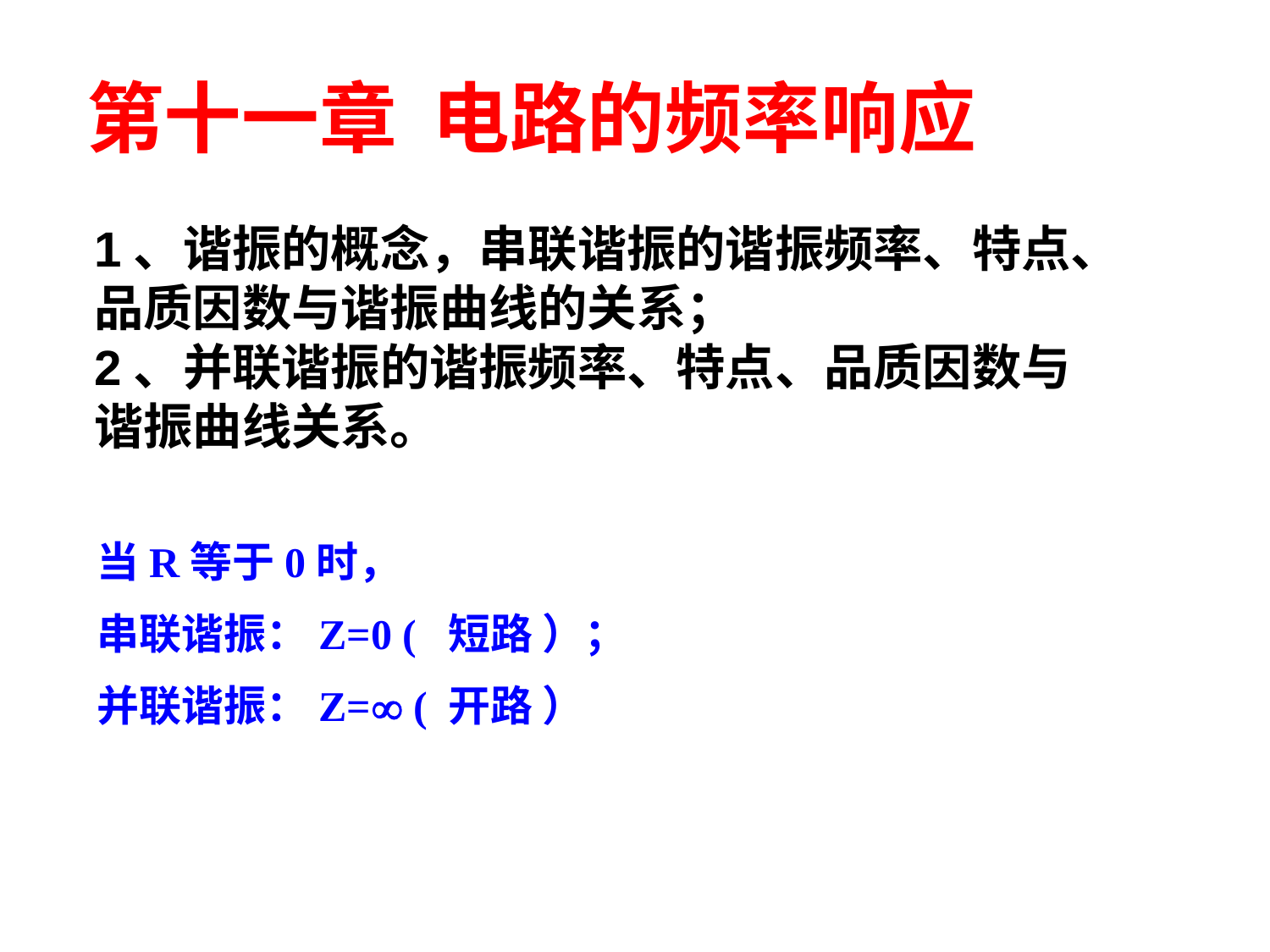

第十一章  电路的频率响应
1、谐振的概念，串联谐振的谐振频率、特点、
品质因数与谐振曲线的关系；
2、并联谐振的谐振频率、特点、品质因数与
谐振曲线关系。
当R等于0时，
串联谐振：Z=0 (  短路 ）；
并联谐振：Z=∞ ( 开路 ）